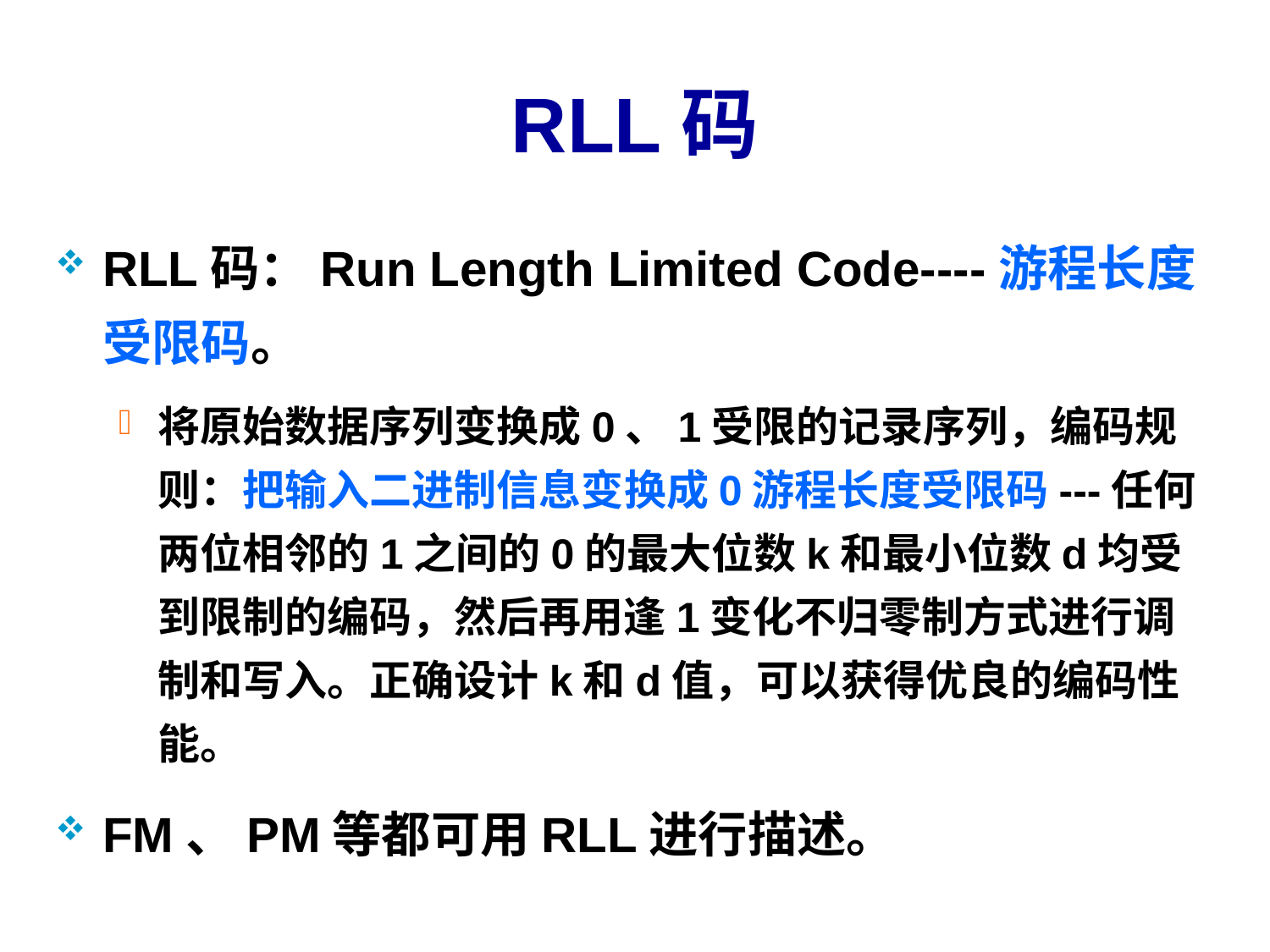

# RLL码
RLL码：Run Length Limited Code----游程长度受限码。
将原始数据序列变换成0、1受限的记录序列，编码规则：把输入二进制信息变换成0游程长度受限码---任何两位相邻的1之间的0的最大位数k和最小位数d均受到限制的编码，然后再用逢1变化不归零制方式进行调制和写入。正确设计k和d值，可以获得优良的编码性能。
FM、PM等都可用RLL进行描述。